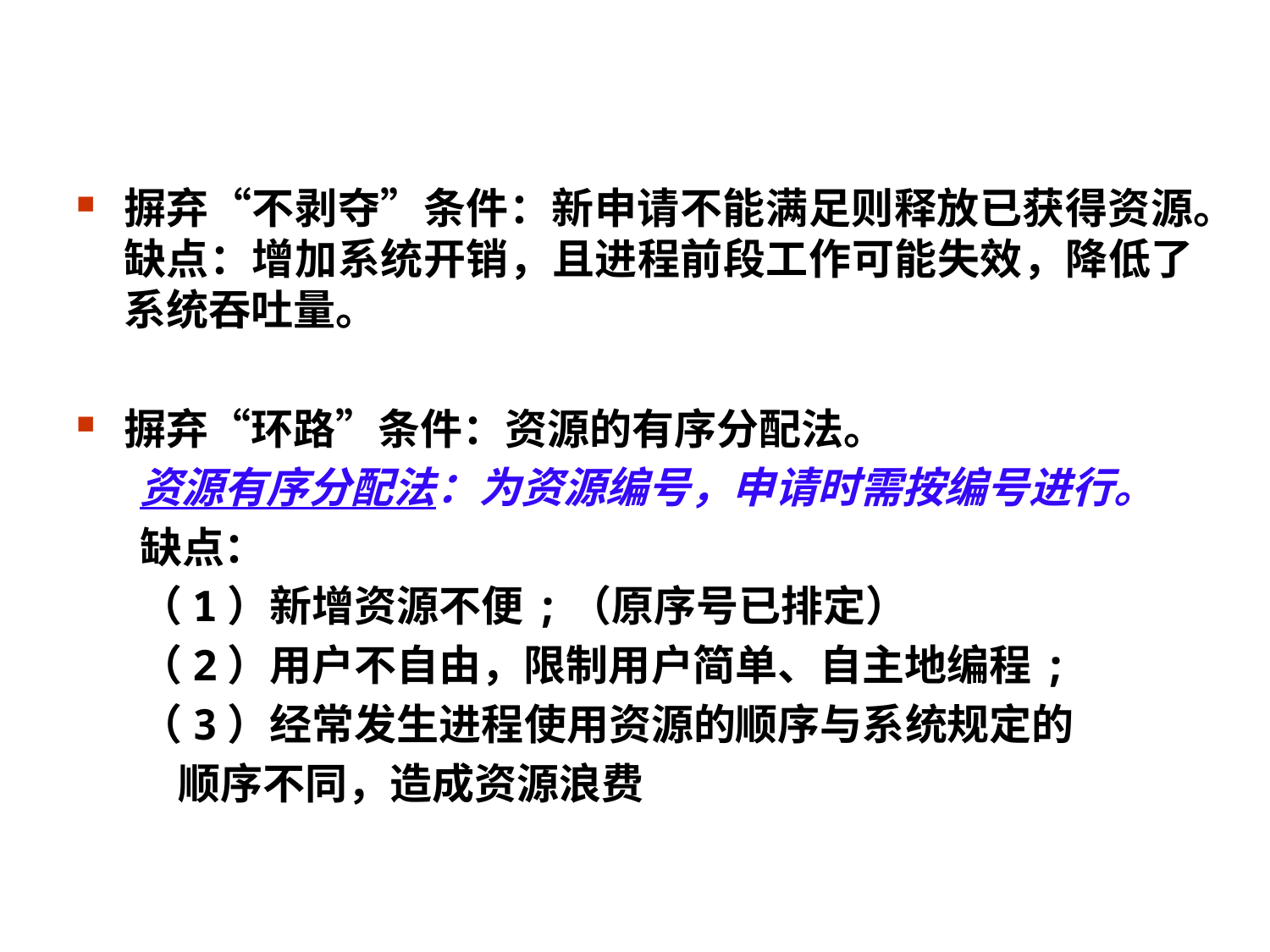

摒弃“不剥夺”条件：新申请不能满足则释放已获得资源。缺点：增加系统开销，且进程前段工作可能失效，降低了系统吞吐量。

摒弃“环路”条件：资源的有序分配法。
资源有序分配法：为资源编号，申请时需按编号进行。
缺点：
（1）新增资源不便;（原序号已排定）
（2）用户不自由，限制用户简单、自主地编程;
（3）经常发生进程使用资源的顺序与系统规定的
   顺序不同，造成资源浪费